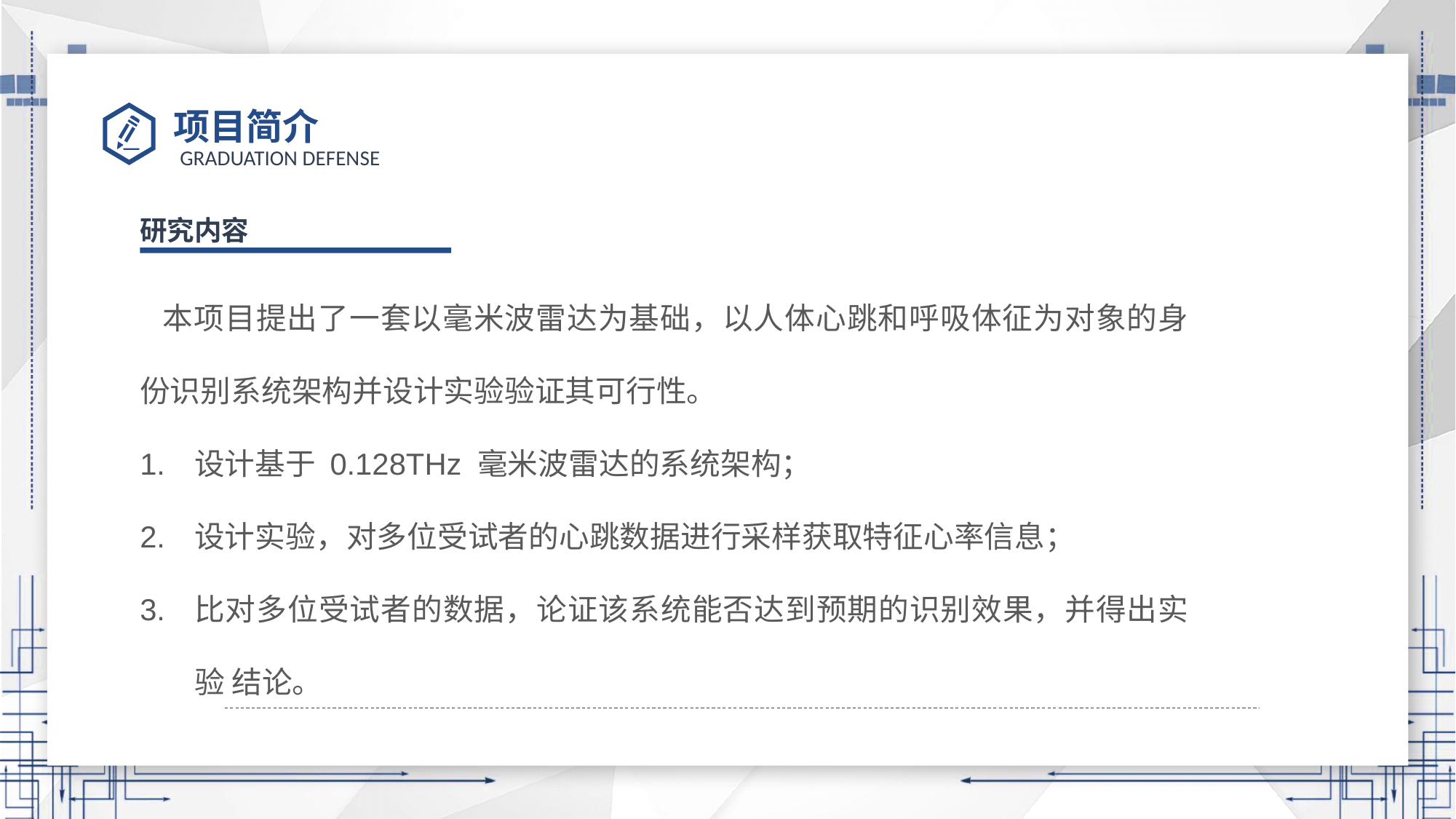

# 项目简介
研究内容

  本项目提出了一套以毫米波雷达为基础，以人体心跳和呼吸体征为对象的身份识别系统架构并设计实验验证其可行性。
设计基于 0.128THz 毫米波雷达的系统架构；
设计实验，对多位受试者的心跳数据进行采样获取特征心率信息；
比对多位受试者的数据，论证该系统能否达到预期的识别效果，并得出实验 结论。